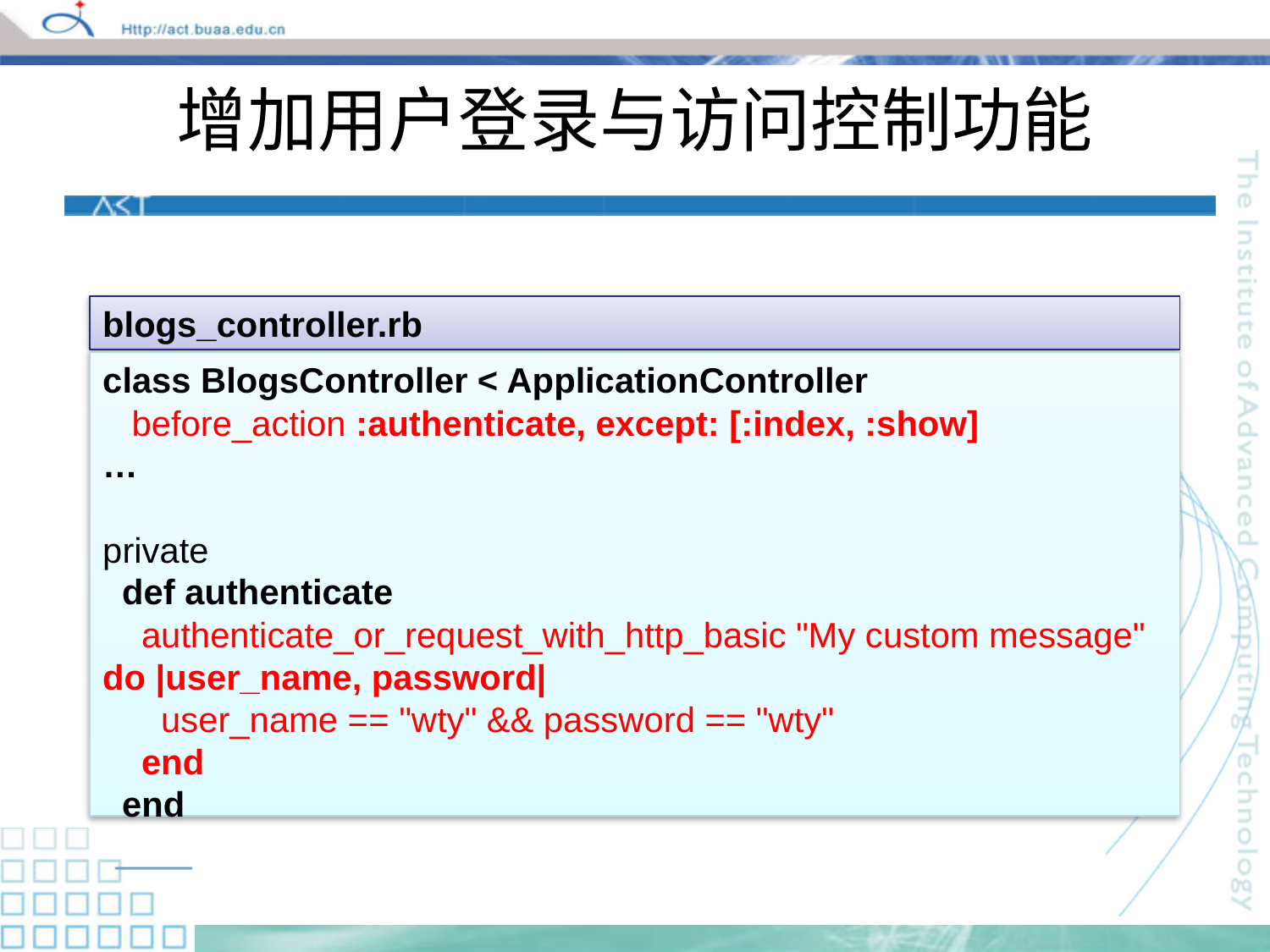

# 增加用户登录与访问控制功能
blogs_controller.rb
class BlogsController < ApplicationController
   before_action :authenticate, except: [:index, :show]
…

private
  def authenticate
    authenticate_or_request_with_http_basic "My custom message"
do |user_name, password|
      user_name == "wty" && password == "wty"
    end
  end